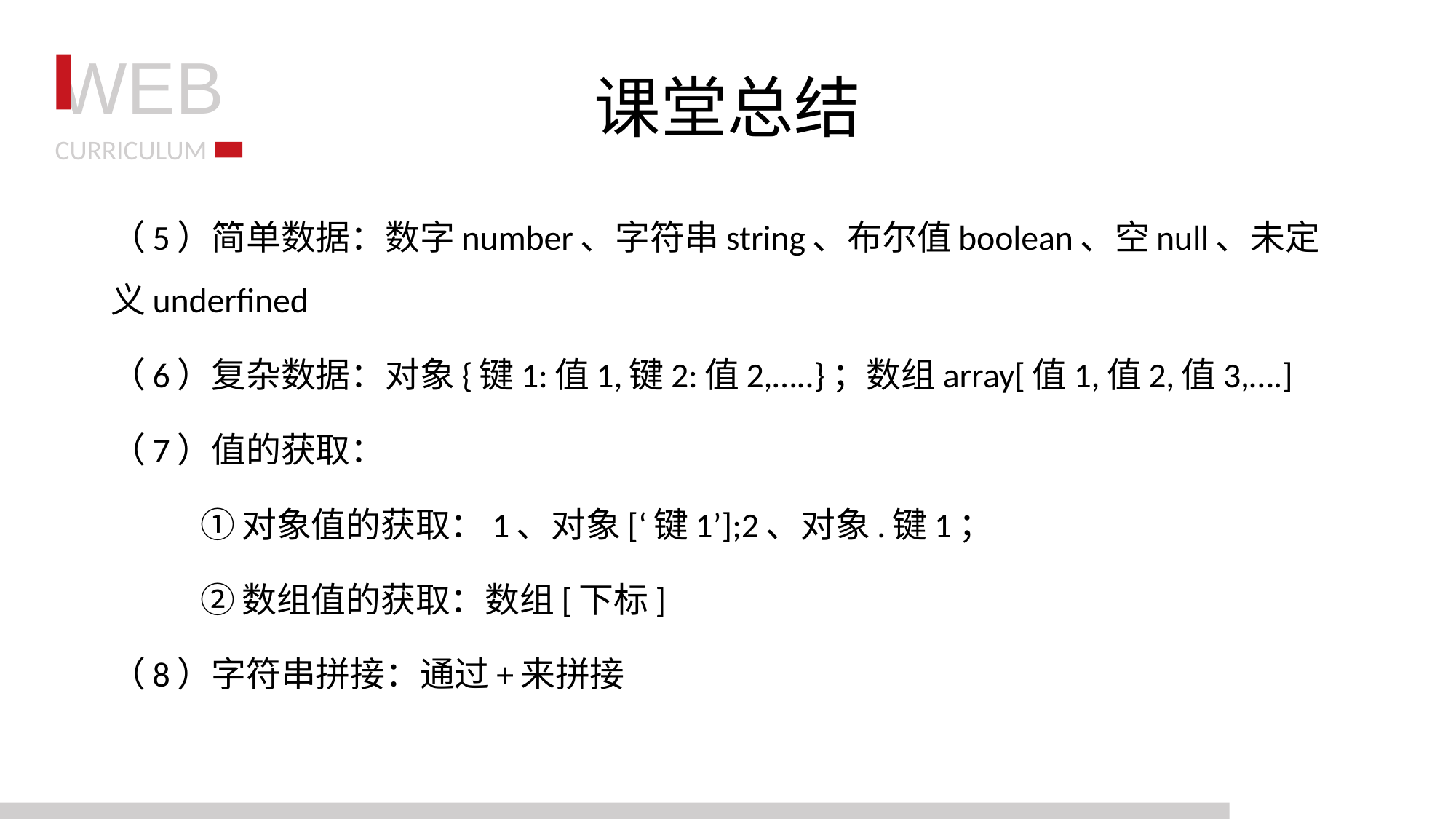

# 课堂总结
（5）简单数据：数字number、字符串string、布尔值boolean、空null、未定义underfined
（6）复杂数据：对象{键1:值1,键2:值2,…..}；数组array[值1,值2,值3,….]
（7）值的获取：
	①对象值的获取：1、对象[‘键1’];2、对象.键1；
	②数组值的获取：数组[下标]
（8）字符串拼接：通过+来拼接